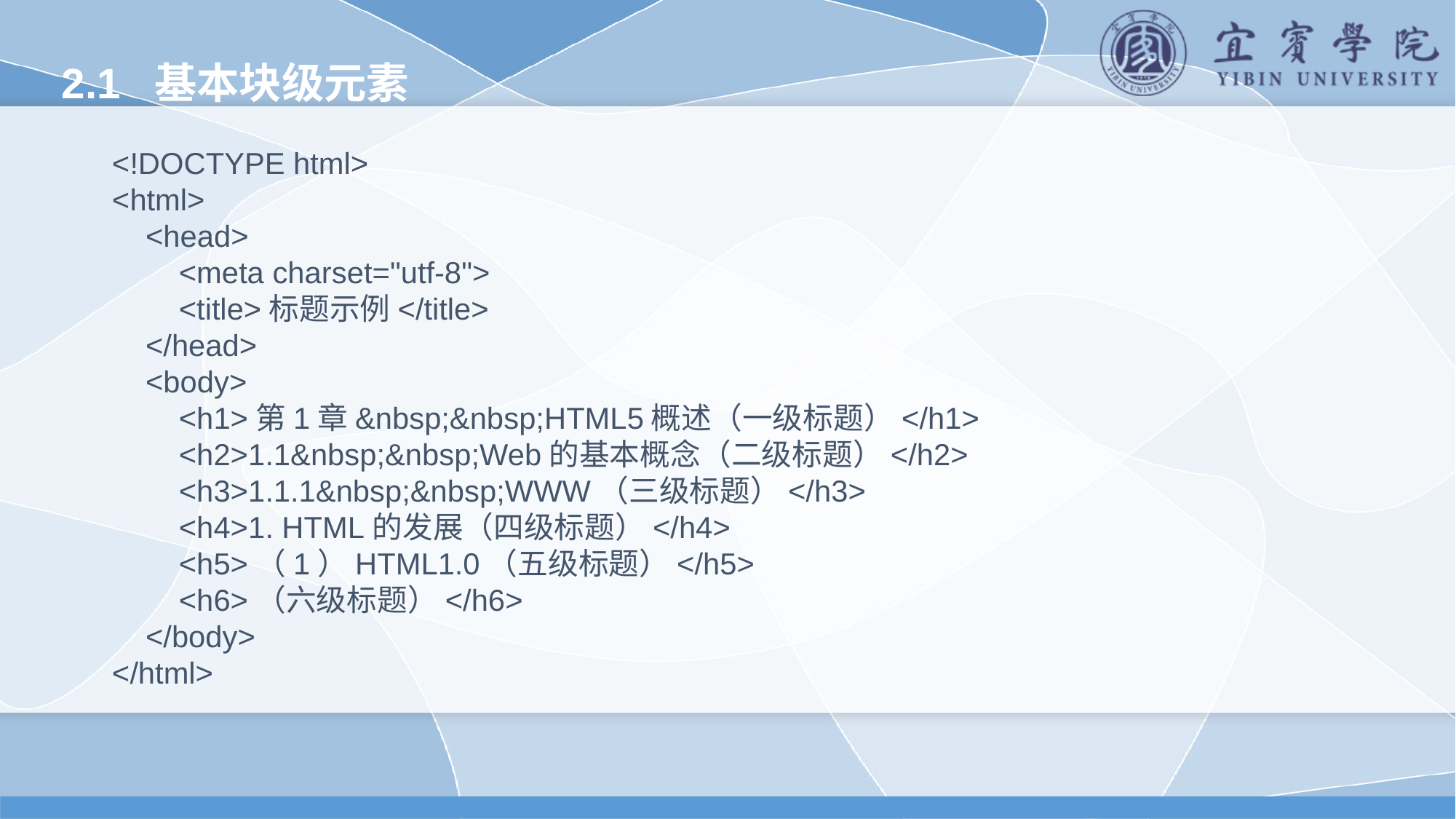

2.1  基本块级元素
<!DOCTYPE html>
<html>
    <head>
        <meta charset="utf-8">
        <title>标题示例</title>
    </head>
    <body>
        <h1>第1章&nbsp;&nbsp;HTML5概述（一级标题）</h1>
        <h2>1.1&nbsp;&nbsp;Web的基本概念（二级标题）</h2>
        <h3>1.1.1&nbsp;&nbsp;WWW（三级标题）</h3>
        <h4>1. HTML的发展（四级标题）</h4>
        <h5>（1）HTML1.0（五级标题）</h5>
        <h6>（六级标题）</h6>
    </body>
</html>